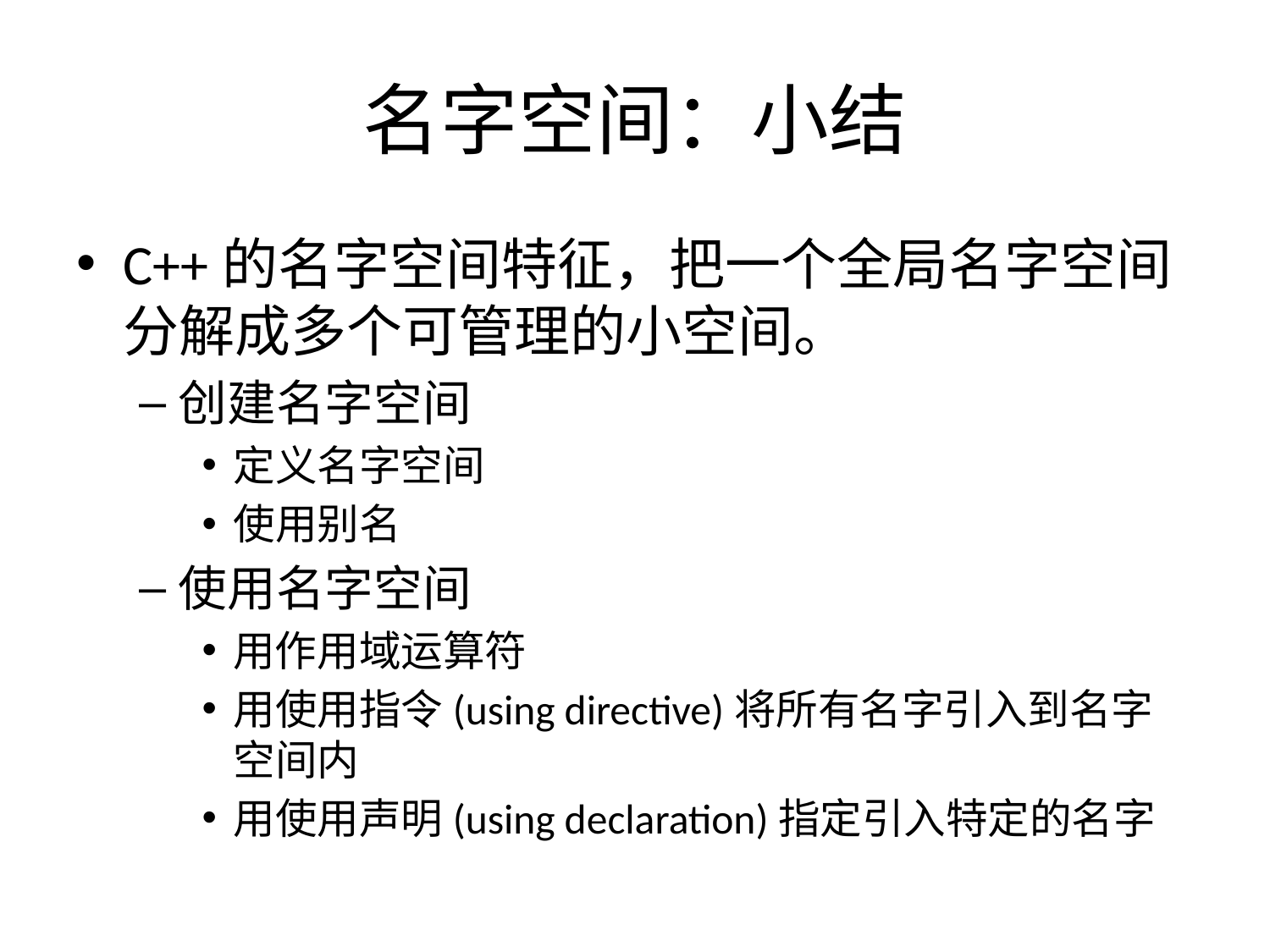

# 名字空间：小结
C++的名字空间特征，把一个全局名字空间分解成多个可管理的小空间。
创建名字空间
定义名字空间
使用别名
使用名字空间
用作用域运算符
用使用指令(using directive)将所有名字引入到名字空间内
用使用声明(using declaration)指定引入特定的名字